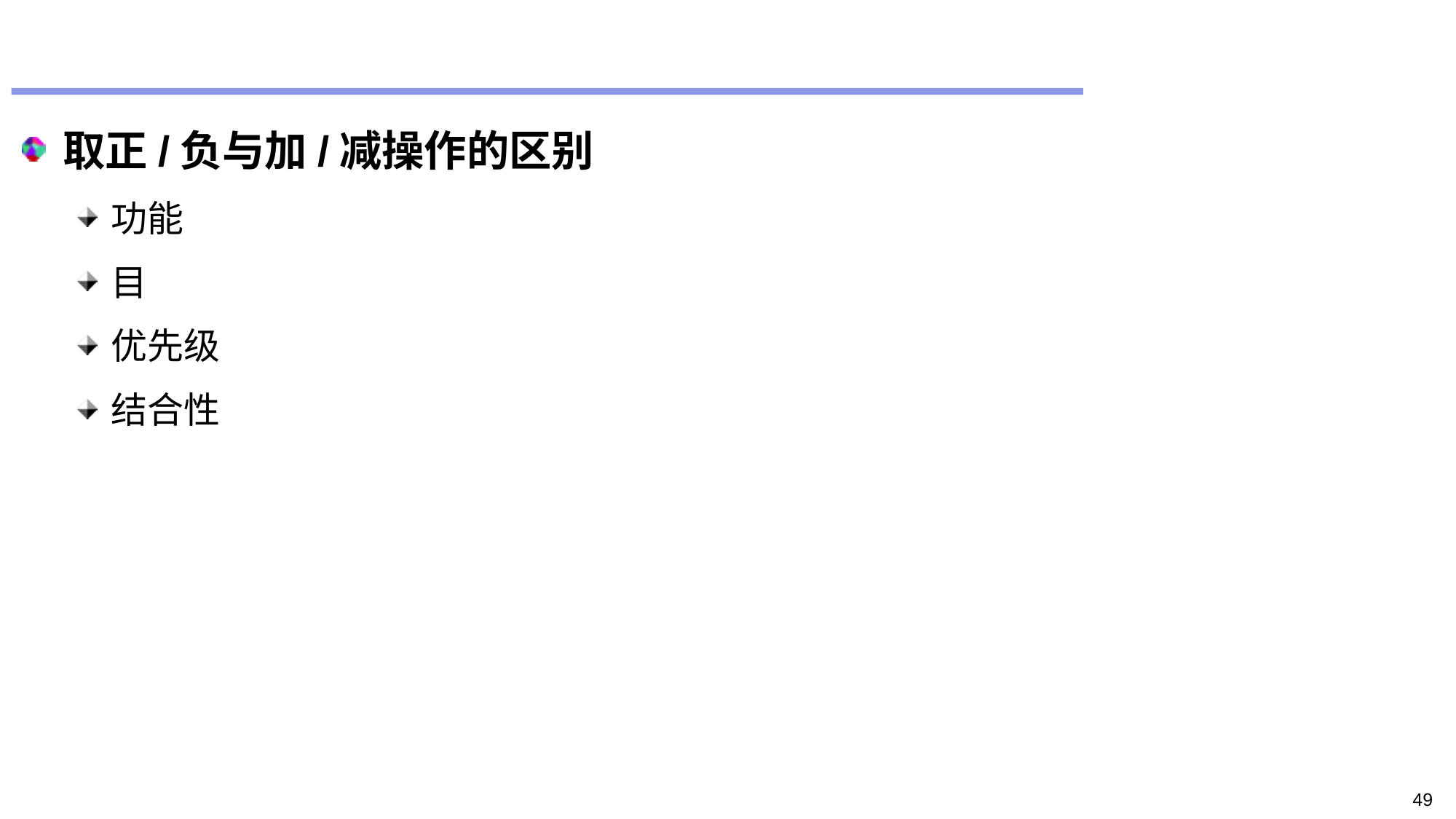

#
取正/负与加/减操作的区别
功能
目
优先级
结合性

49